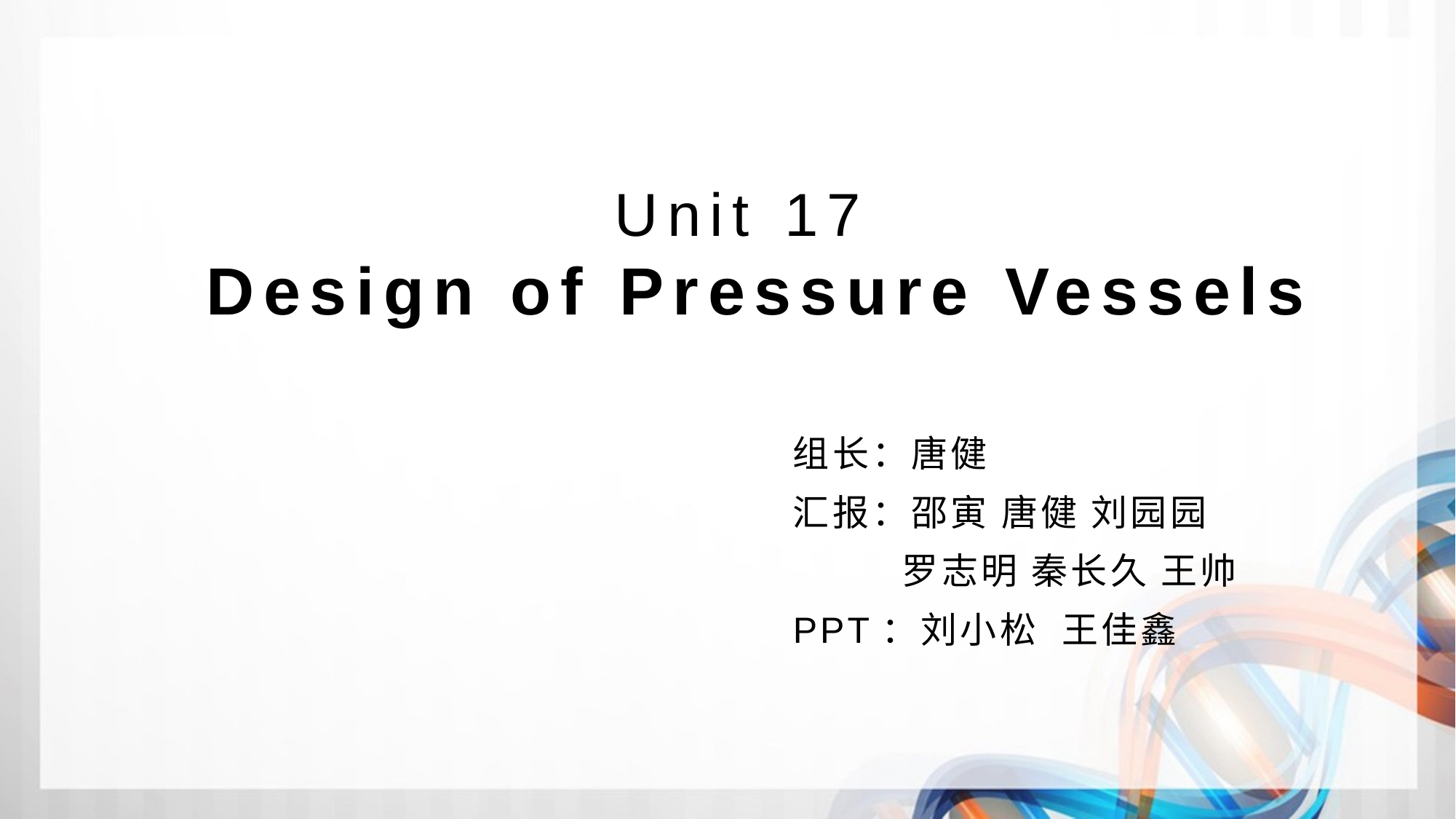

# Unit 17 Design of Pressure Vessels
组长：唐健
汇报：邵寅 唐健 刘园园
	罗志明 秦长久 王帅
PPT：刘小松  王佳鑫